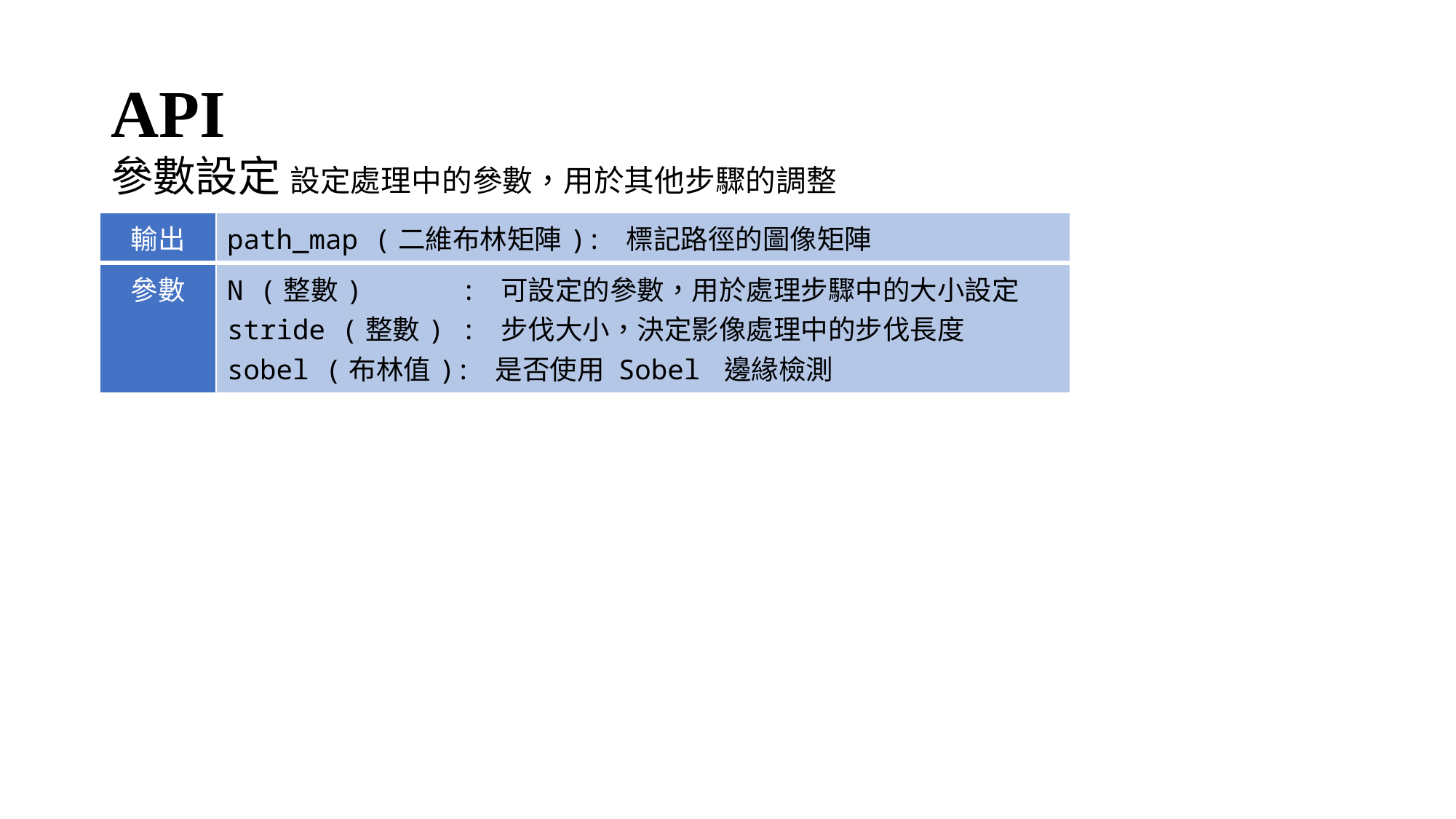

# API
參數設定 設定處理中的參數，用於其他步驟的調整
| 輸出 | path\_map (二維布林矩陣): 標記路徑的圖像矩陣 |
| --- | --- |
| 參數 | N (整數) : 可設定的參數，用於處理步驟中的大小設定 stride (整數) : 步伐大小，決定影像處理中的步伐長度 sobel (布林值): 是否使用 Sobel 邊緣檢測 |